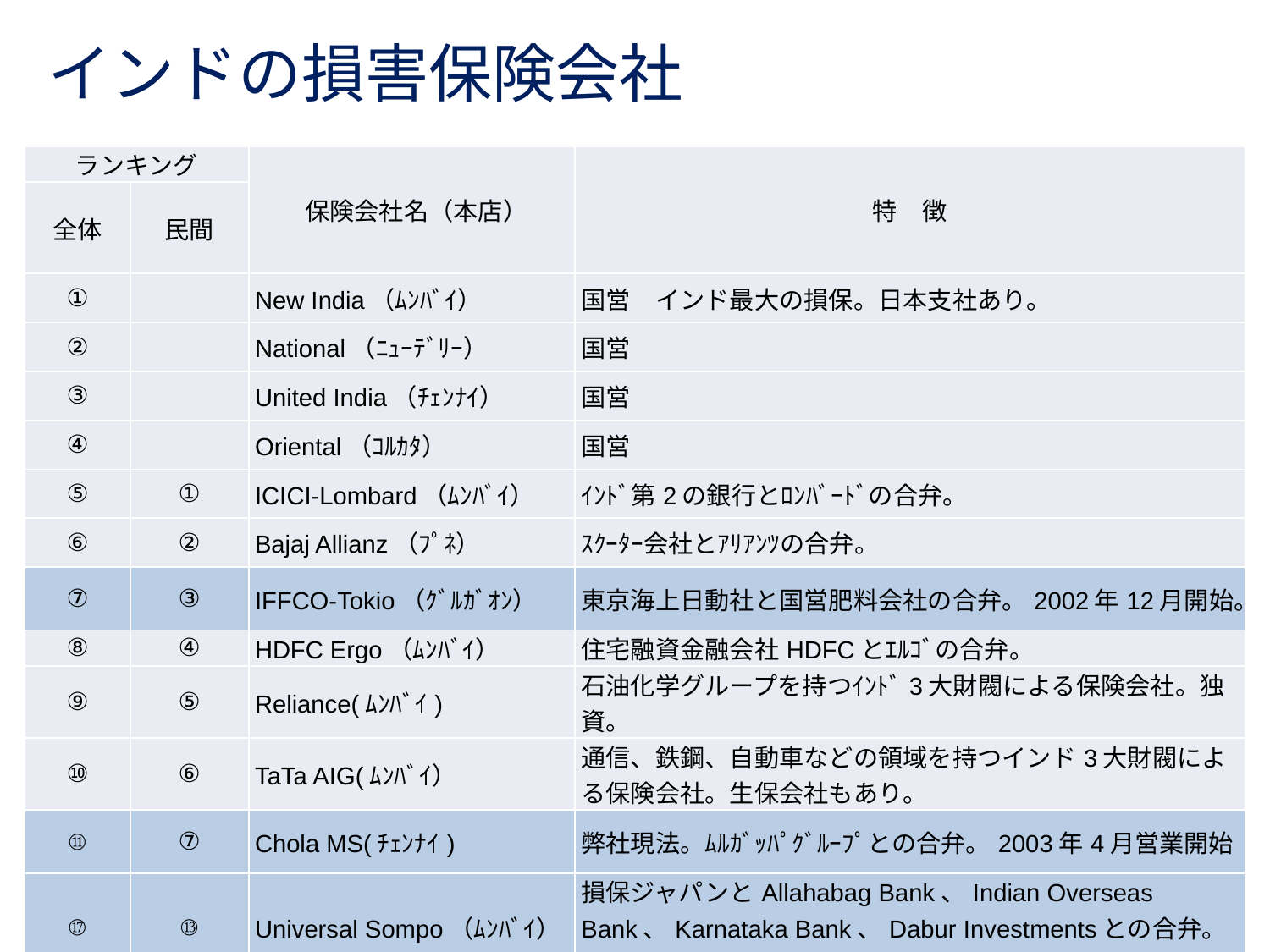

インドの損害保険会社
| ランキング |  | 保険会社名（本店） | 特　徴 |
| --- | --- | --- | --- |
| 全体 | 民間 |  |  |
| ① |  | New India（ﾑﾝﾊﾞｲ） | 国営　インド最大の損保。日本支社あり。 |
| ② |  | National（ﾆｭｰﾃﾞﾘｰ） | 国営 |
| ③ |  | United India（ﾁｪﾝﾅｲ） | 国営 |
| ④ |  | Oriental（ｺﾙｶﾀ） | 国営 |
| ⑤ | ① | ICICI-Lombard（ﾑﾝﾊﾞｲ） | ｲﾝﾄﾞ第2の銀行とﾛﾝﾊﾞｰﾄﾞの合弁。 |
| ⑥ | ② | Bajaj Allianz（ﾌﾟﾈ） | ｽｸｰﾀｰ会社とｱﾘｱﾝﾂの合弁。 |
| ⑦ | ③ | IFFCO-Tokio（ｸﾞﾙｶﾞｵﾝ） | 東京海上日動社と国営肥料会社の合弁。2002年12月開始。 |
| ⑧ | ④ | HDFC Ergo（ﾑﾝﾊﾞｲ） | 住宅融資金融会社HDFCとｴﾙｺﾞの合弁。 |
| ⑨ | ⑤ | Reliance(ﾑﾝﾊﾞｲ) | 石油化学グループを持つｲﾝﾄﾞ3大財閥による保険会社。独資。 |
| ⑩ | ⑥ | TaTa AIG(ﾑﾝﾊﾞｲ） | 通信、鉄鋼、自動車などの領域を持つインド3大財閥による保険会社。生保会社もあり。 |
| ⑪ | ⑦ | Chola MS(ﾁｪﾝﾅｲ) | 弊社現法。ﾑﾙｶﾞｯﾊﾟｸﾞﾙｰﾌﾟとの合弁。2003年4月営業開始 |
| ⑰ | ⑬ | Universal Sompo（ﾑﾝﾊﾞｲ） | 損保ジャパンとAllahabag Bank、Indian Overseas Bank、Karnataka Bank、Dabur Investmentsとの合弁。2010年度より営業開始。 |